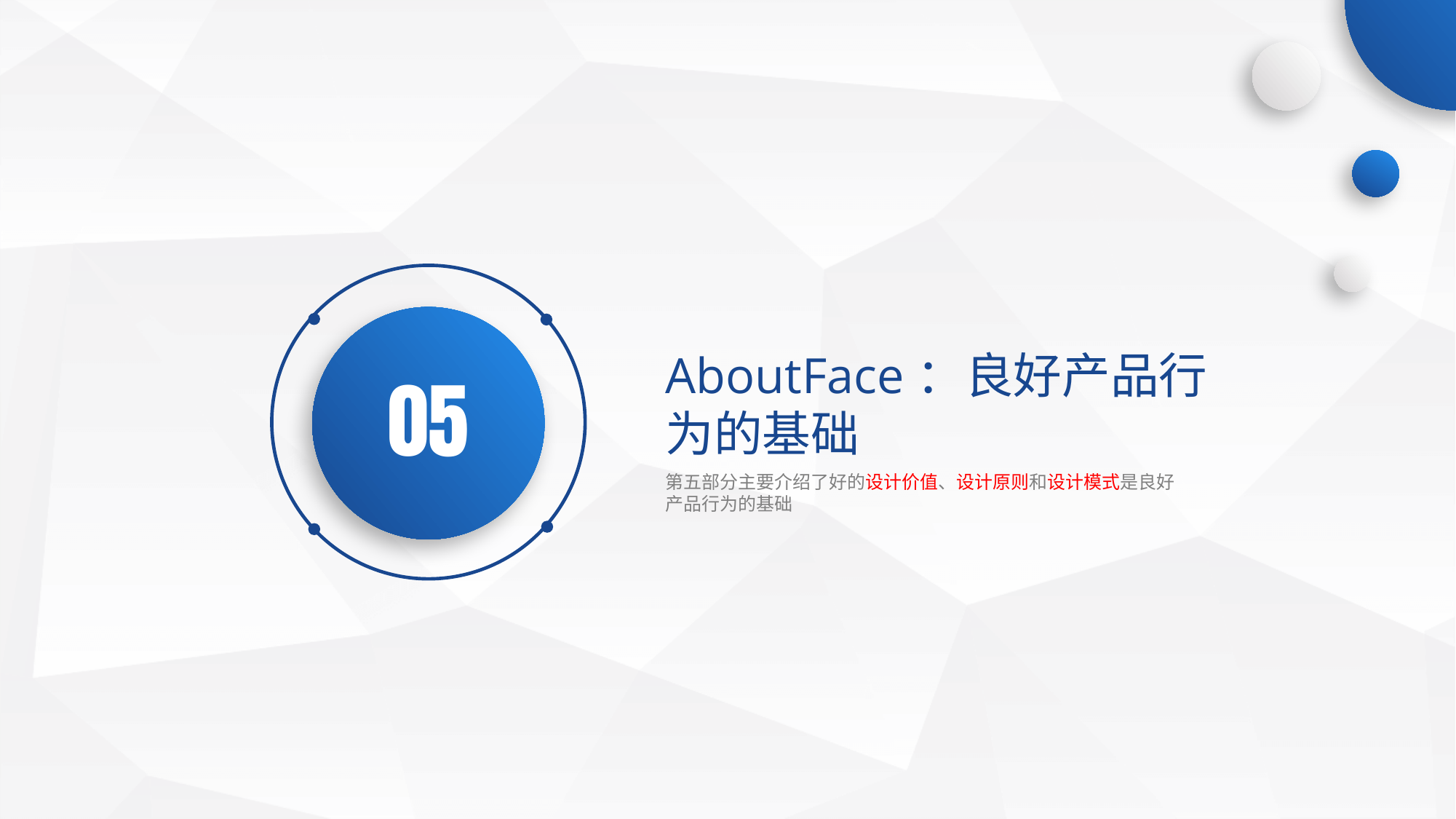

05

AboutFace：良好产品行为的基础
第五部分主要介绍了好的设计价值、设计原则和设计模式是良好产品行为的基础